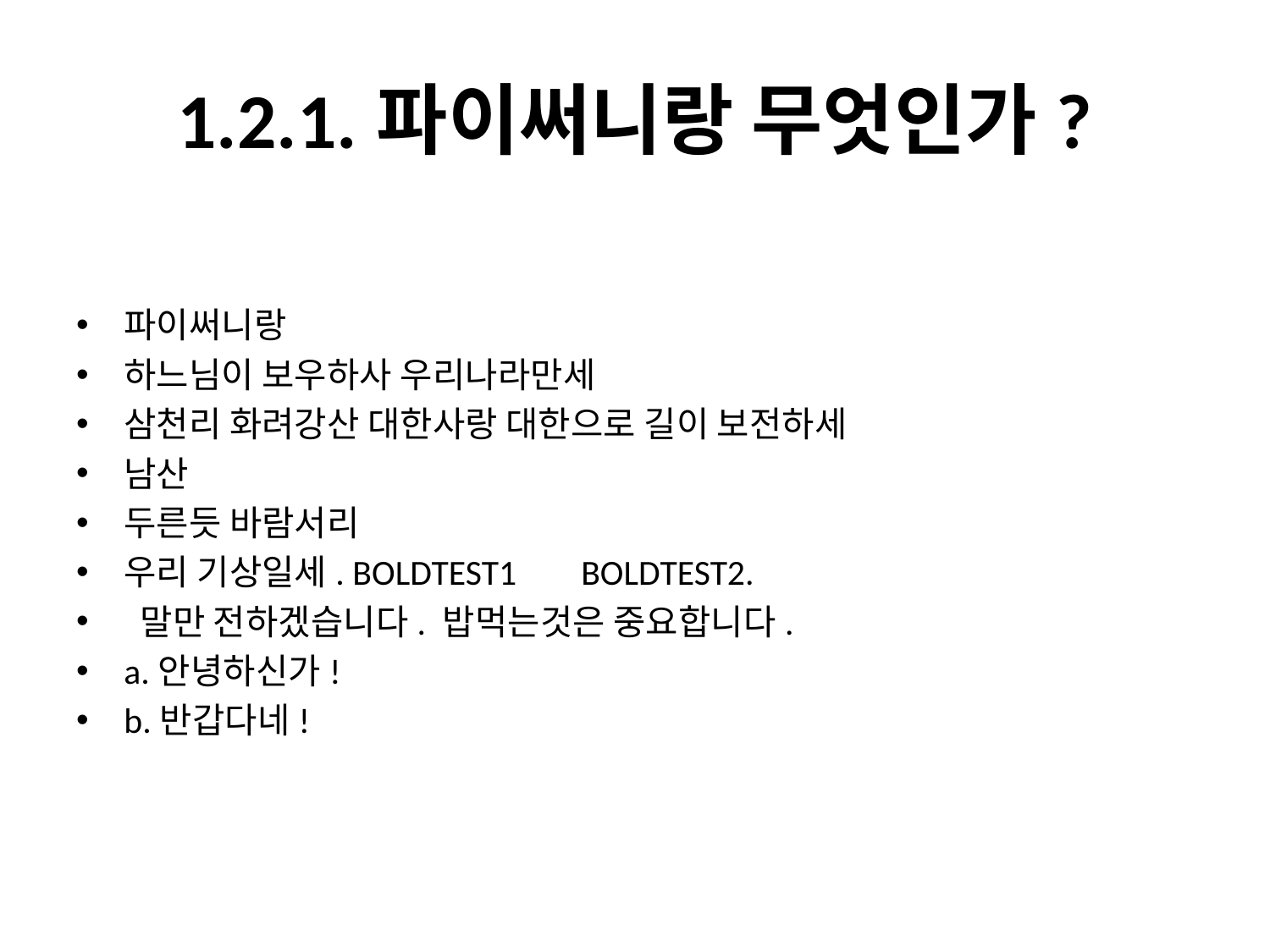

# 1.2.1.파이써니랑 무엇인가?

파이써니랑
하느님이 보우하사 우리나라만세
삼천리 화려강산 대한사랑 대한으로 길이 보전하세
남산
두른듯 바람서리
우리 기상일세. BOLDTEST1        BOLDTEST2.
 말만 전하겠습니다. 밥먹는것은 중요합니다.
a.안녕하신가!
b.반갑다네!